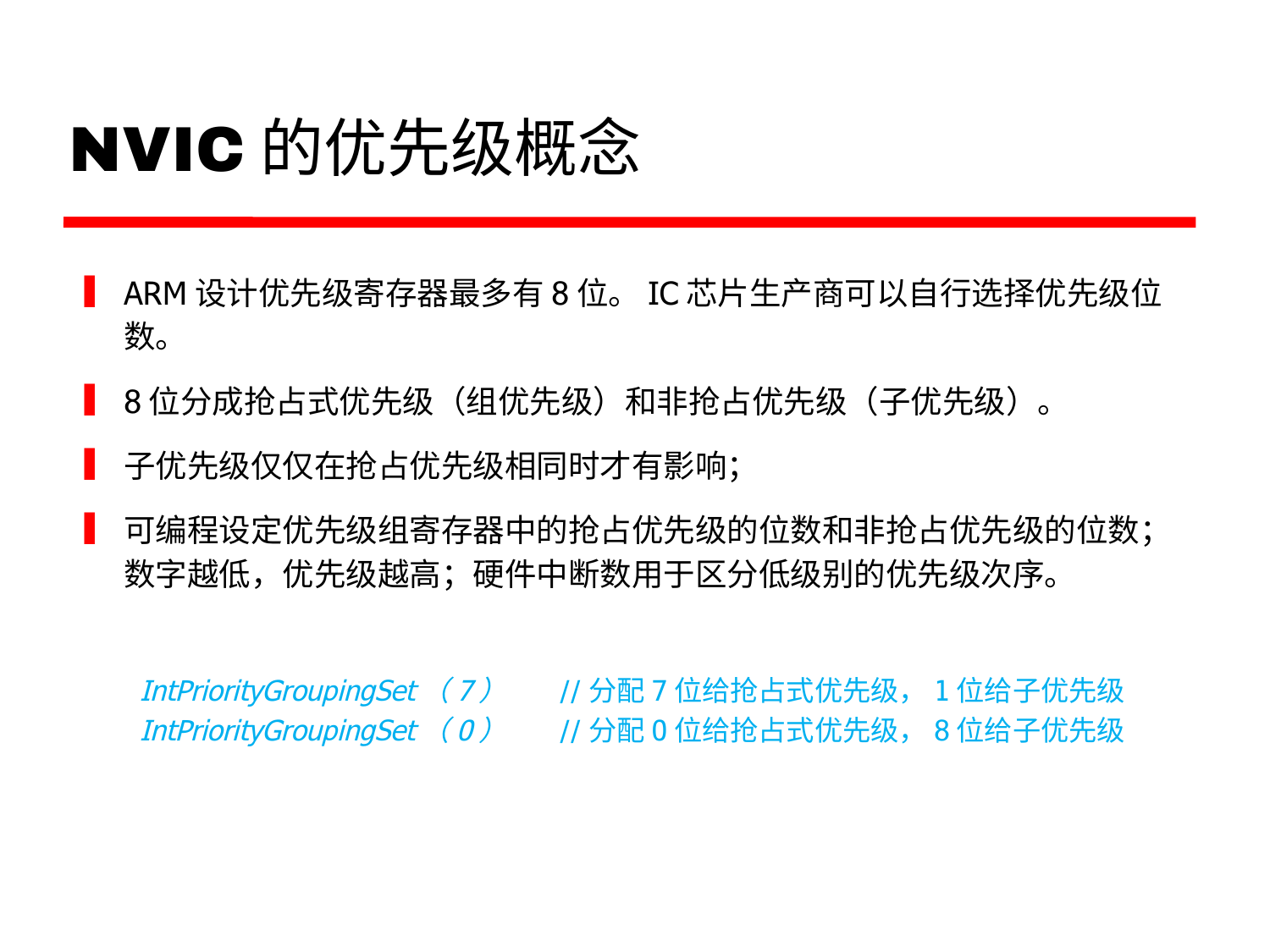

# NVIC的优先级概念
ARM设计优先级寄存器最多有8位。IC芯片生产商可以自行选择优先级位数。
8位分成抢占式优先级（组优先级）和非抢占优先级（子优先级）。
子优先级仅仅在抢占优先级相同时才有影响；
可编程设定优先级组寄存器中的抢占优先级的位数和非抢占优先级的位数；数字越低，优先级越高；硬件中断数用于区分低级别的优先级次序。

IntPriorityGroupingSet（7）	//分配7位给抢占式优先级，1位给子优先级
IntPriorityGroupingSet（0）	//分配0位给抢占式优先级，8位给子优先级